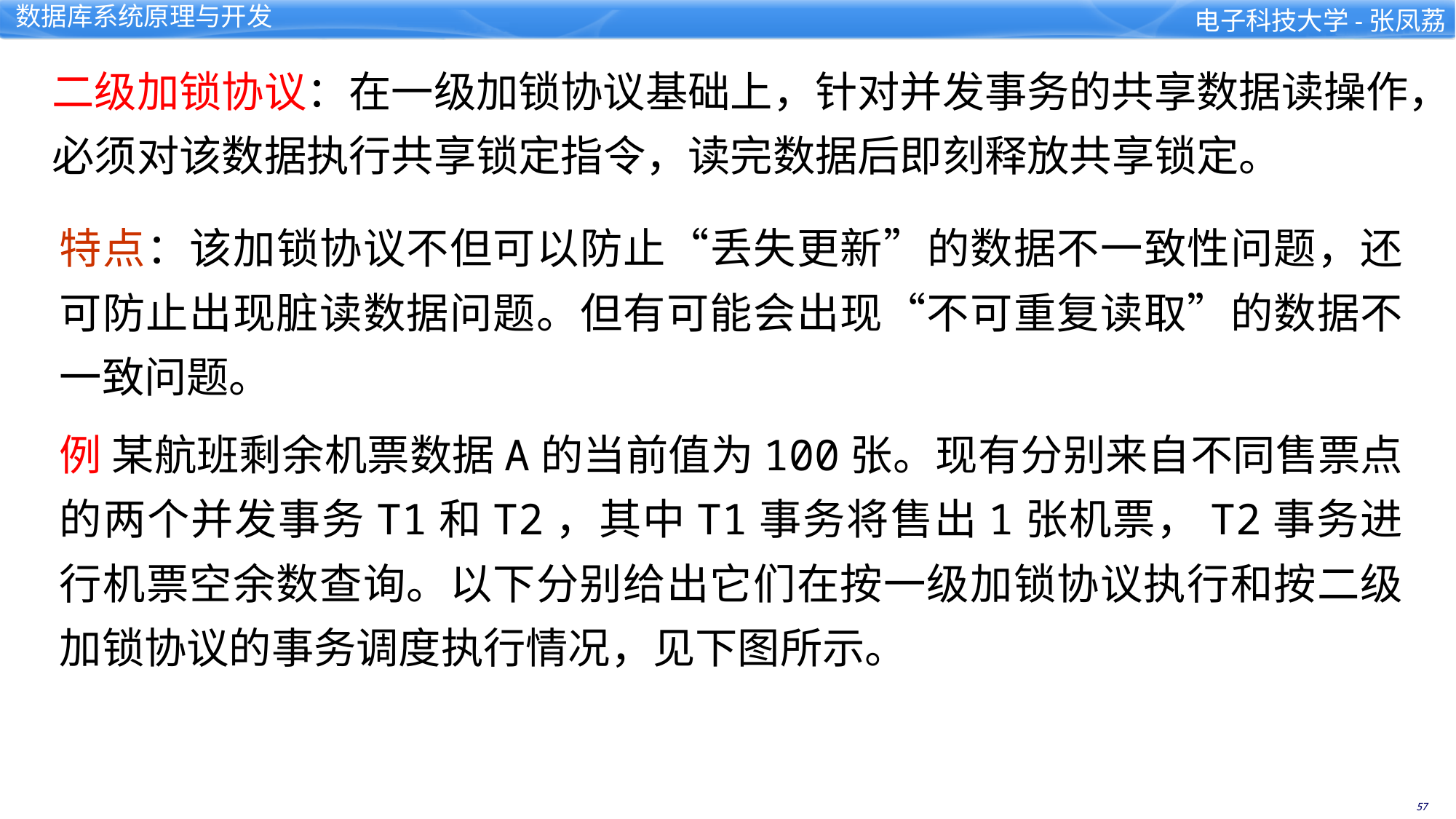

二级加锁协议：在一级加锁协议基础上，针对并发事务的共享数据读操作，必须对该数据执行共享锁定指令，读完数据后即刻释放共享锁定。
特点：该加锁协议不但可以防止“丢失更新”的数据不一致性问题，还可防止出现脏读数据问题。但有可能会出现“不可重复读取”的数据不一致问题。
例 某航班剩余机票数据A的当前值为100张。现有分别来自不同售票点的两个并发事务T1和T2，其中T1事务将售出1张机票，T2事务进行机票空余数查询。以下分别给出它们在按一级加锁协议执行和按二级加锁协议的事务调度执行情况，见下图所示。